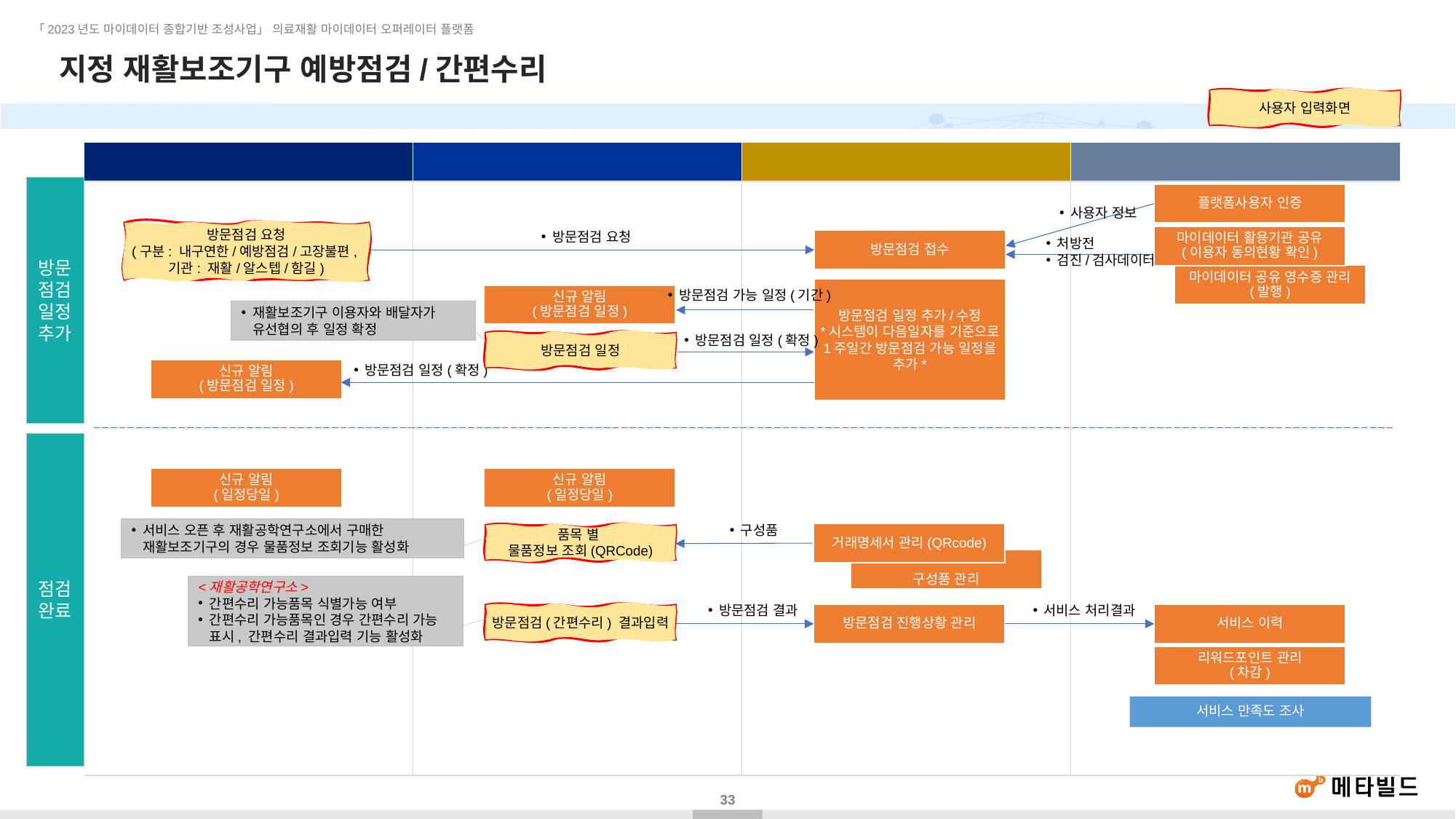

# 지정 재활보조기구 예방점검/간편수리
사용자 입력화면
| 재활보조기구 이용자 APP | 배달자 APP | 서비스웹 (재활,알스텝,함길) | 오퍼레이터 플랫폼 |
| --- | --- | --- | --- |
|  |  |  |  |
방문
점검
일정
추가

플랫폼사용자 인증
사용자 정보
방문점검 요청
(구분: 내구연한/예방점검/고장불편,
기관: 재활/알스텝/함길)
방문점검 요청

마이데이터 활용기관 공유
(이용자 동의현황 확인)

마이데이터 공유 영수증 관리
(발행)
처방전
검진/검사데이터

방문점검 접수

방문점검 일정 추가/수정
*시스템이 다음일자를 기준으로 1주일간 방문점검 가능 일정을 추가*
방문점검 가능 일정(기간)

신규 알림
(방문점검 일정)
재활보조기구 이용자와 배달자가
유선협의 후 일정 확정
방문점검 일정(확정)
방문점검 일정
방문점검 일정(확정)

신규 알림
(방문점검 일정)

점검
완료

신규 알림
(일정당일)

신규 알림
(일정당일)

구성품
서비스 오픈 후 재활공학연구소에서 구매한 재활보조기구의 경우 물품정보 조회기능 활성화

거래명세서 관리(QRcode)
품목 별
물품정보 조회(QRCode)

구성품 관리
<재활공학연구소>
간편수리 가능품목 식별가능 여부
간편수리 가능품목인 경우 간편수리 가능 표시, 간편수리 결과입력 기능 활성화
방문점검 결과
서비스 처리결과

방문점검 진행상황 관리

서비스 이력
방문점검(간편수리) 결과입력

리워드포인트 관리
(차감)
서비스 만족도 조사